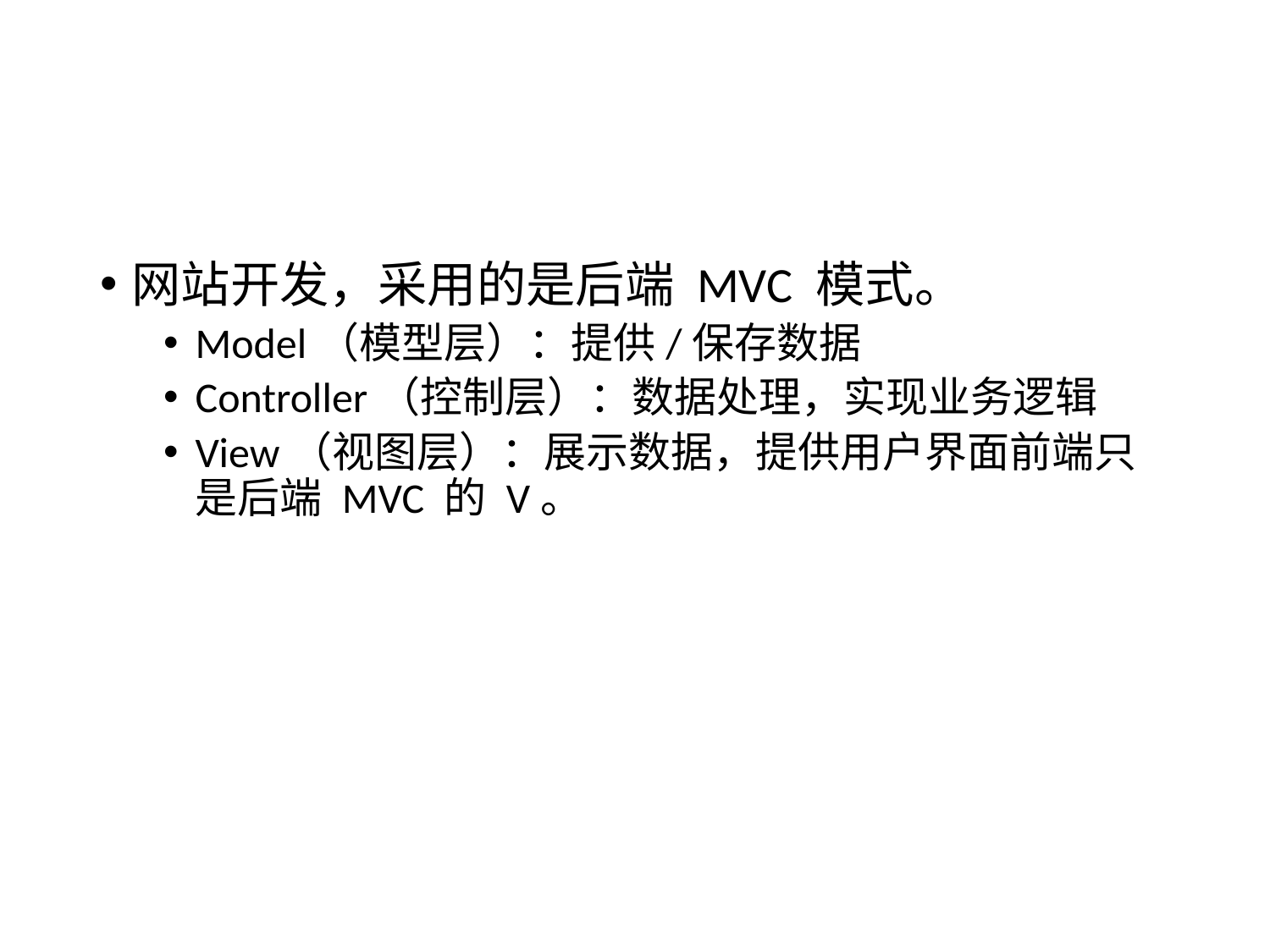

#
网站开发，采用的是后端 MVC 模式。
Model（模型层）：提供/保存数据
Controller（控制层）：数据处理，实现业务逻辑
View（视图层）：展示数据，提供用户界面前端只是后端 MVC 的 V。